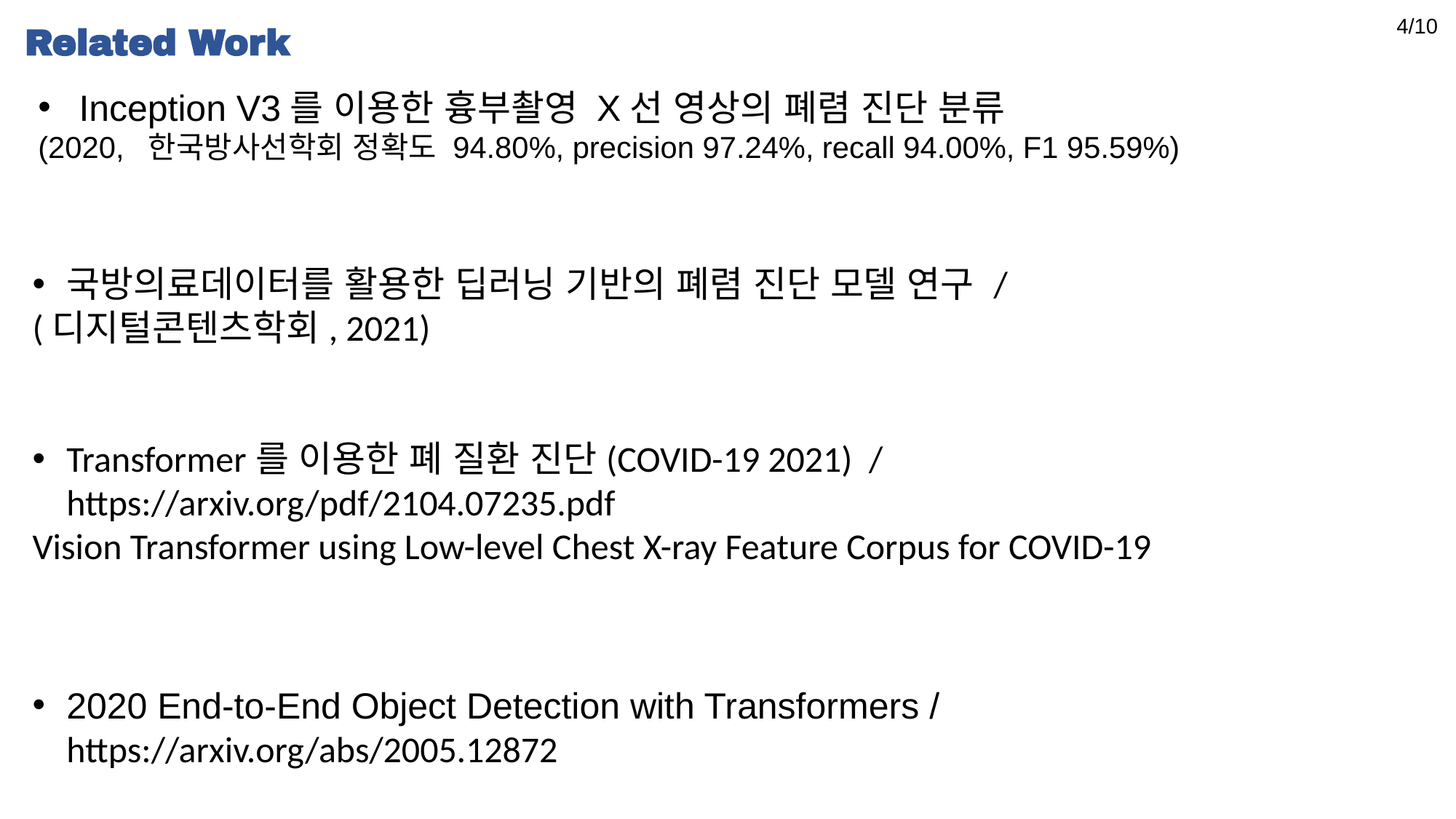

4/10
Related Work

Inception V3를 이용한 흉부촬영 X선 영상의 폐렴 진단 분류
(2020,  한국방사선학회 정확도 94.80%, precision 97.24%, recall 94.00%, F1 95.59%)

국방의료데이터를 활용한 딥러닝 기반의 폐렴 진단 모델 연구 /
(디지털콘텐츠학회, 2021)

Transformer를 이용한 폐 질환 진단(COVID-19 2021)  / https://arxiv.org/pdf/2104.07235.pdf
Vision Transformer using Low-level Chest X-ray Feature Corpus for COVID-19

2020 End-to-End Object Detection with Transformers / https://arxiv.org/abs/2005.12872